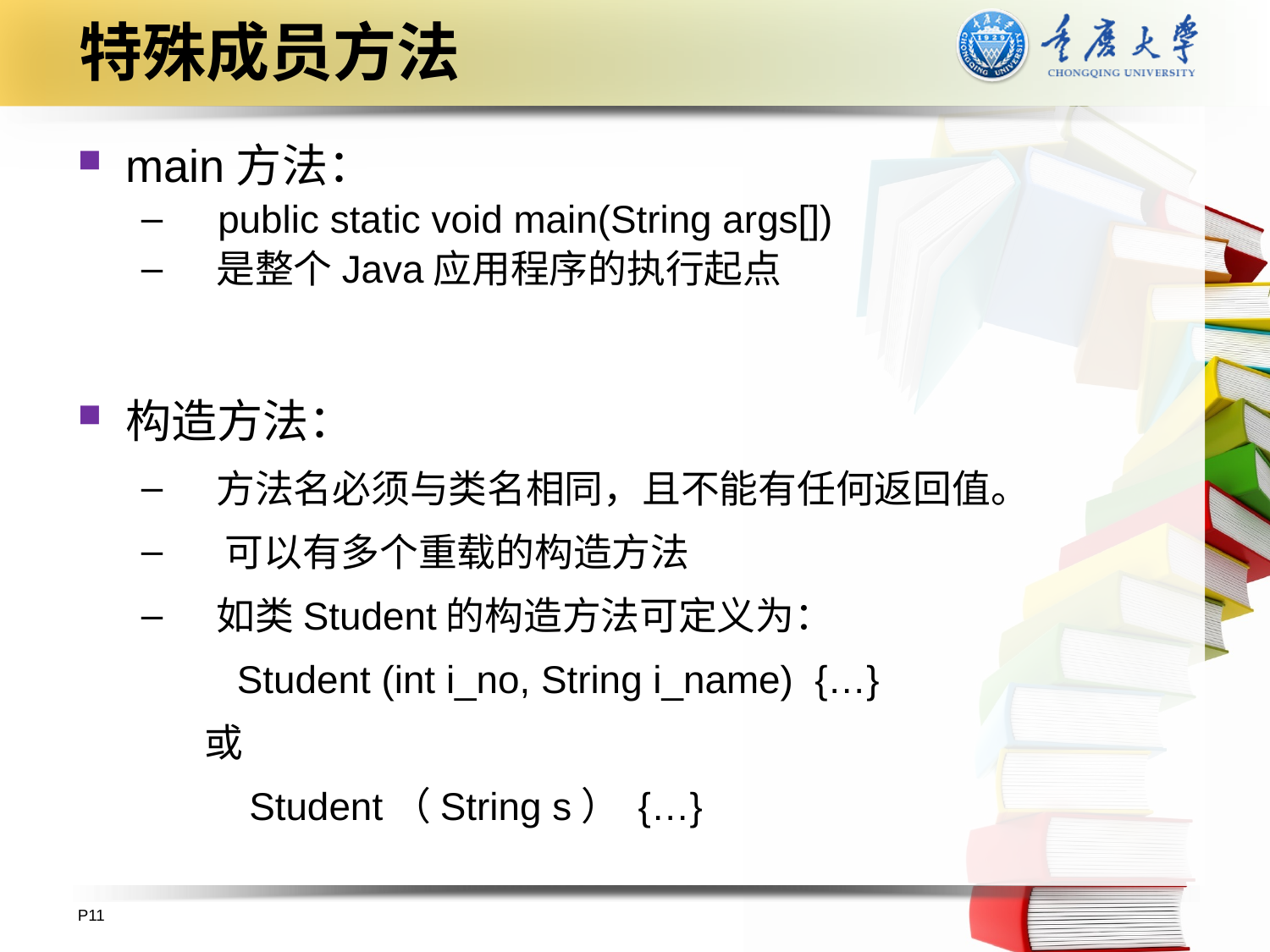

# 特殊成员方法
main方法：
   public static void main(String args[])
   是整个Java应用程序的执行起点

构造方法：
   方法名必须与类名相同，且不能有任何返回值。
    可以有多个重载的构造方法
   如类Student的构造方法可定义为：
   Student (int i_no, String i_name)  {…}
或
          Student（String s） {…}

P11